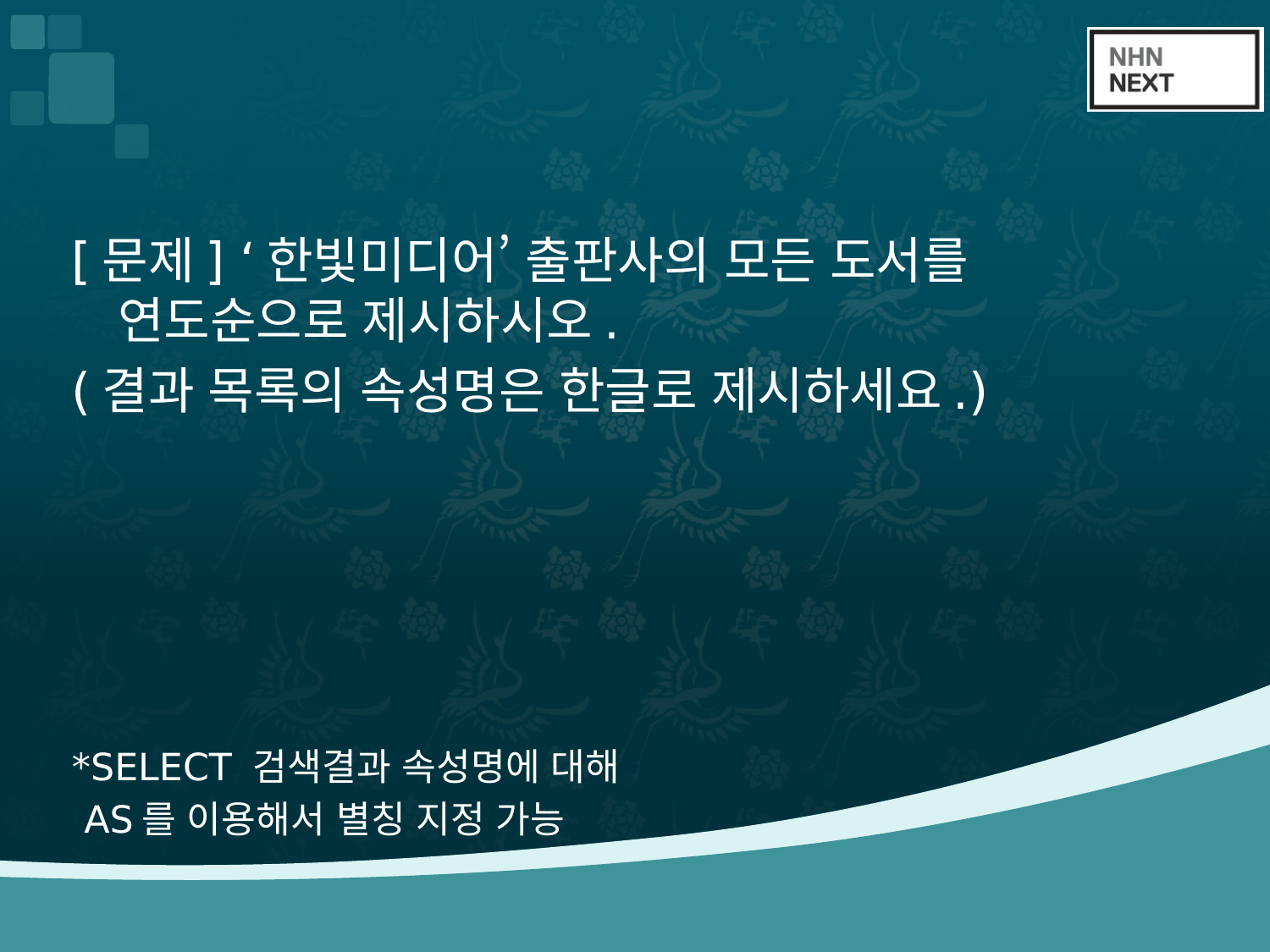

#
[문제] ‘한빛미디어’ 출판사의 모든 도서를 연도순으로 제시하시오.
(결과 목록의 속성명은 한글로 제시하세요.)

*SELECT 검색결과 속성명에 대해
 AS를 이용해서 별칭 지정 가능